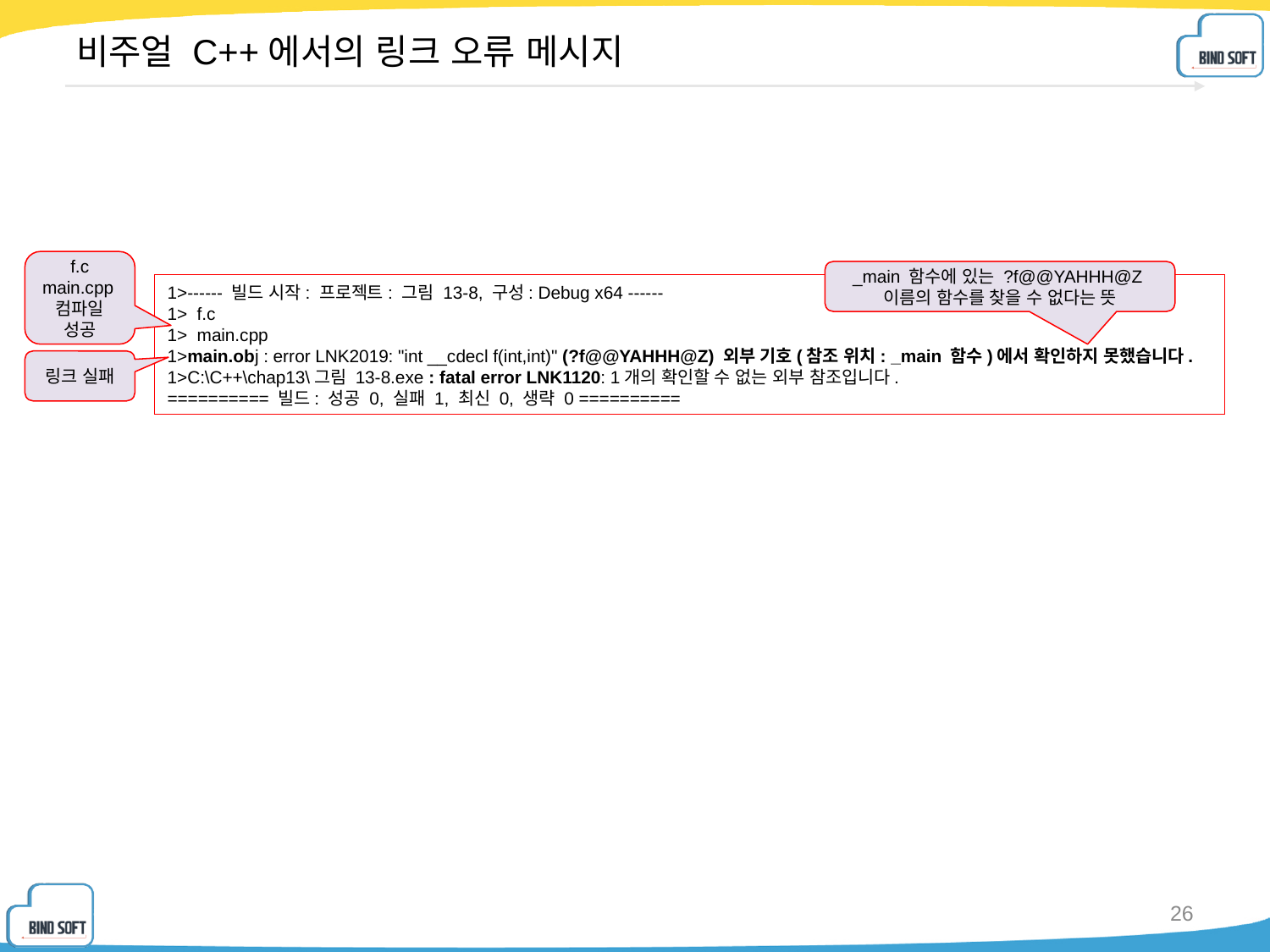

# 비주얼 C++에서의 링크 오류 메시지
f.c
main.cpp컴파일
성공
_main 함수에 있는 ?f@@YAHHH@Z  이름의 함수를 찾을 수 없다는 뜻
1>------ 빌드 시작: 프로젝트: 그림 13-8, 구성: Debug x64 ------
1>  f.c
1>  main.cpp
1>main.obj : error LNK2019: "int __cdecl f(int,int)" (?f@@YAHHH@Z) 외부 기호(참조 위치: _main 함수)에서 확인하지 못했습니다.
1>C:\C++\chap13\그림 13-8.exe : fatal error LNK1120: 1개의 확인할 수 없는 외부 참조입니다.
========== 빌드: 성공 0, 실패 1, 최신 0, 생략 0 ==========
링크 실패
26